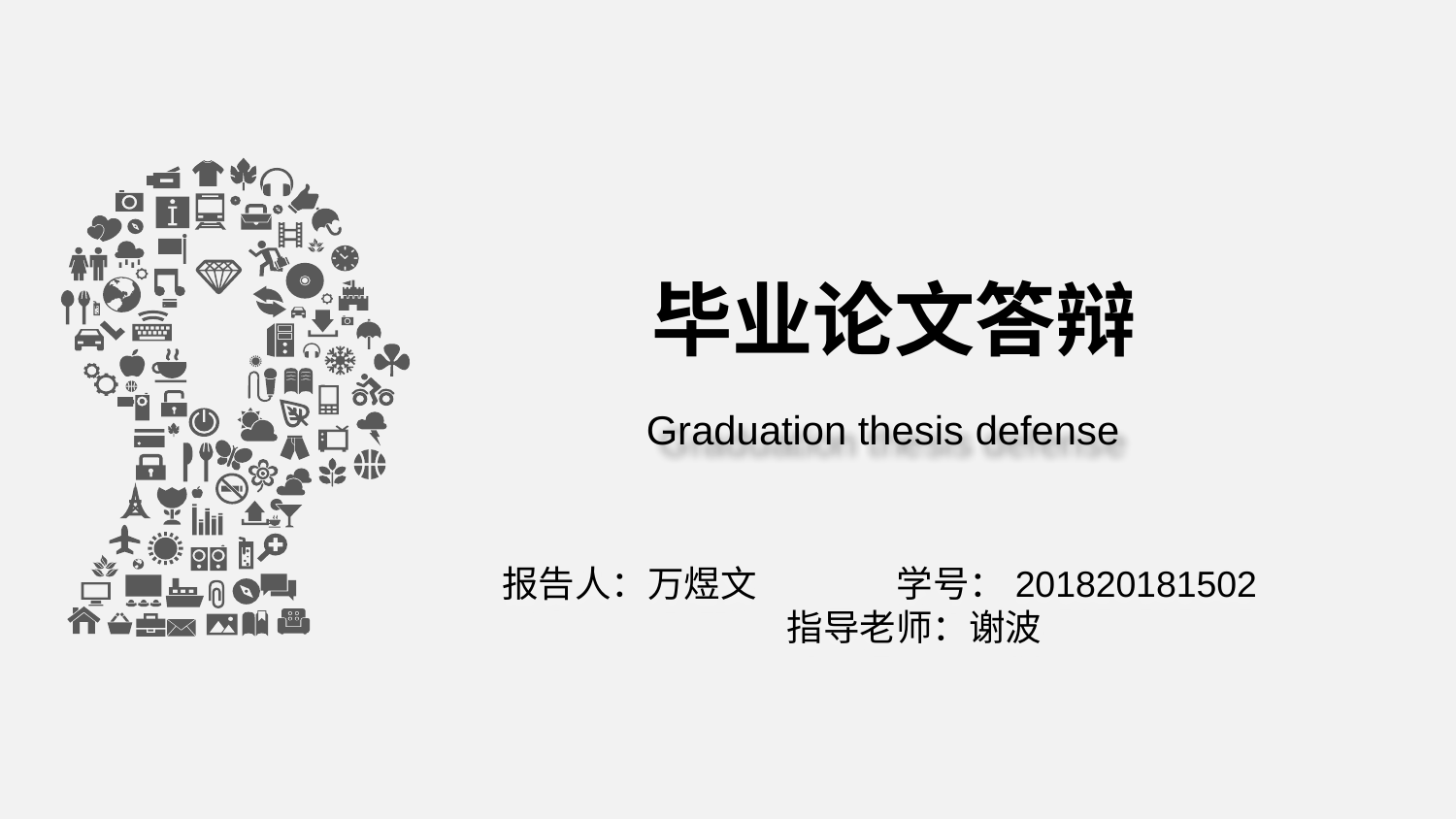

毕业论文答辩
Graduation thesis defense
报告人：万煜文                 学号：201820181502       指导老师：谢波